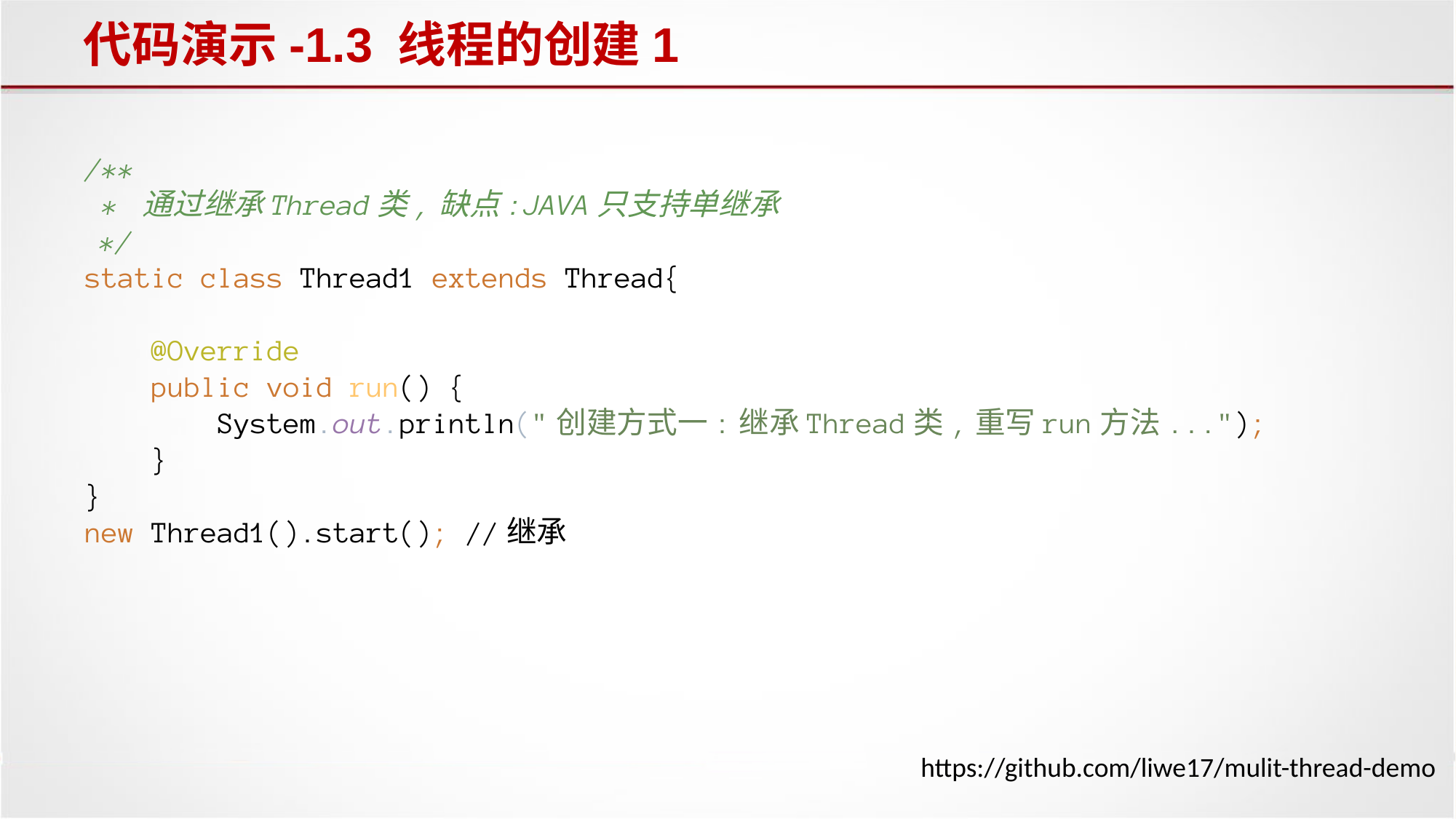

# 代码演示-1.3 线程的创建1
/**
 * 通过继承Thread类,缺点:JAVA只支持单继承
 */
static class Thread1 extends Thread{
    @Override
    public void run() {
        System.out.println("创建方式一:继承Thread类,重写run方法...");
    }
}
new Thread1().start(); //继承